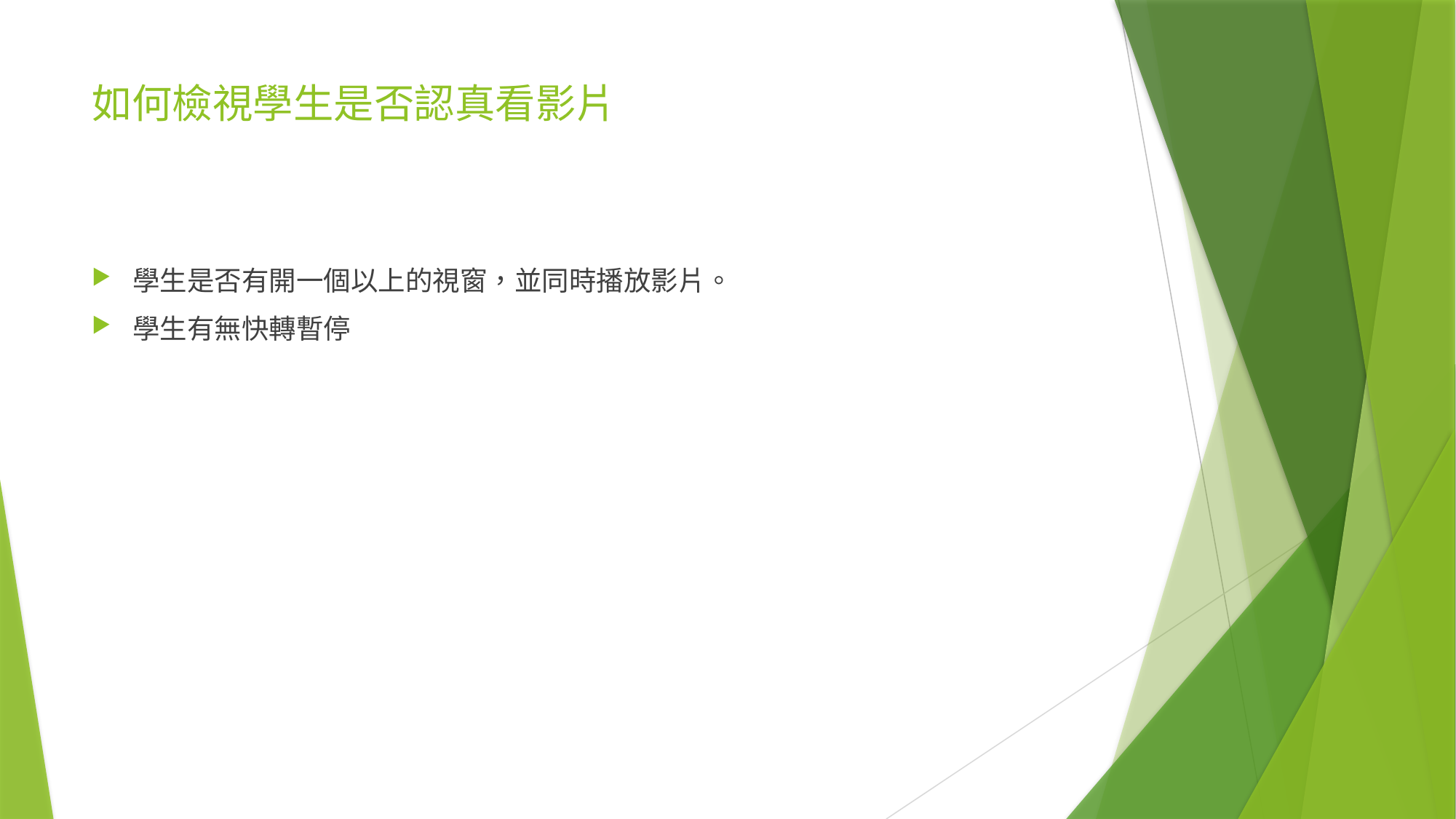

# 如何檢視學生是否認真看影片
學生是否有開一個以上的視窗，並同時播放影片。
學生有無快轉暫停